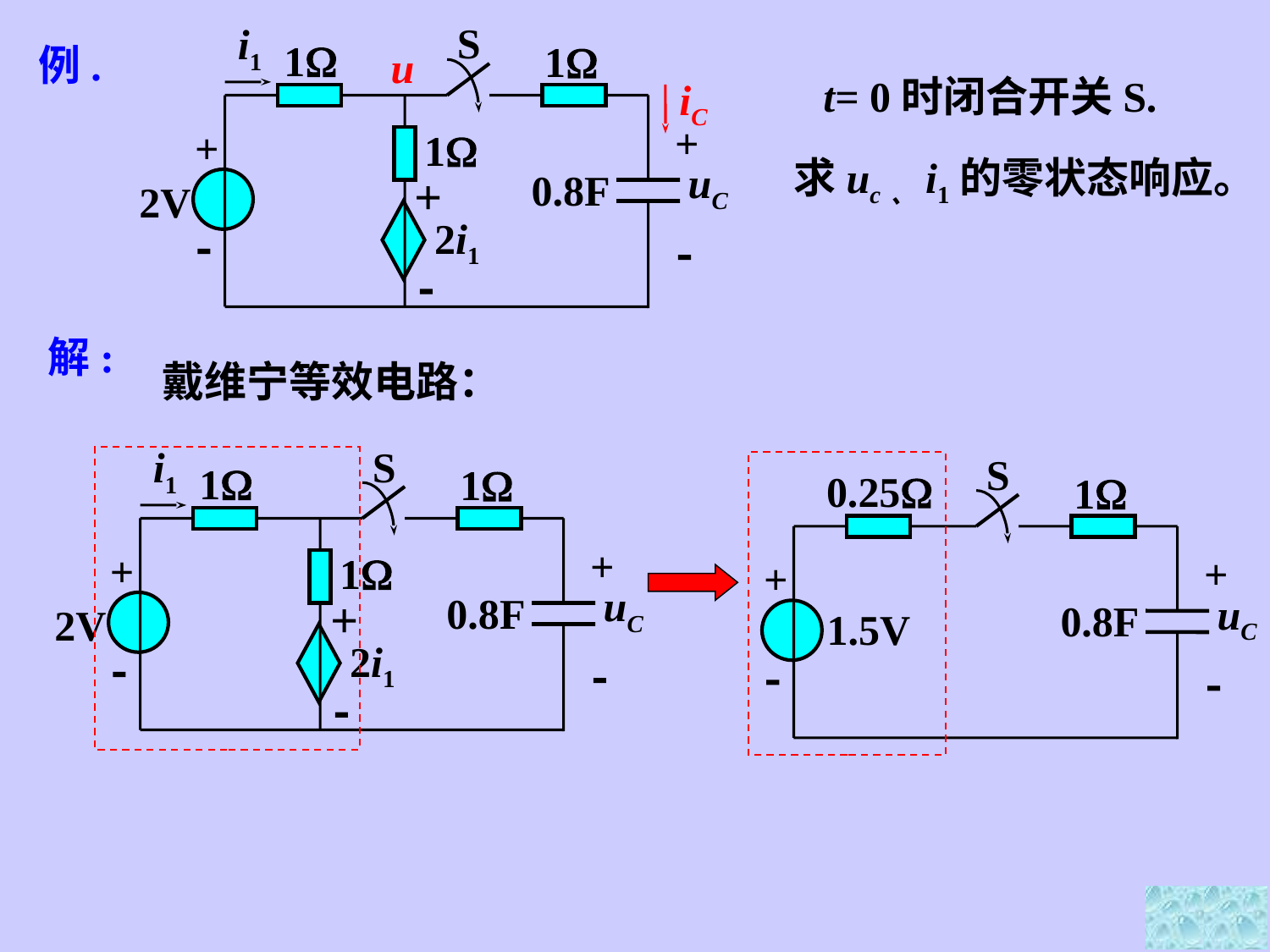

S
i1
1Ω
1Ω

+
+
1Ω

uC
0.8F
+
2V

2i1
−
−
−

例.
u
t= 0时闭合开关S.
iC

求uc、i1的零状态响应。
解:
戴维宁等效电路：
S
i1
1Ω
1Ω

+
+
1Ω

uC
0.8F
+
2V

2i1
−
−
−

S
0.25Ω
1Ω

+
+
uC
0.8F
1.5V

−
−